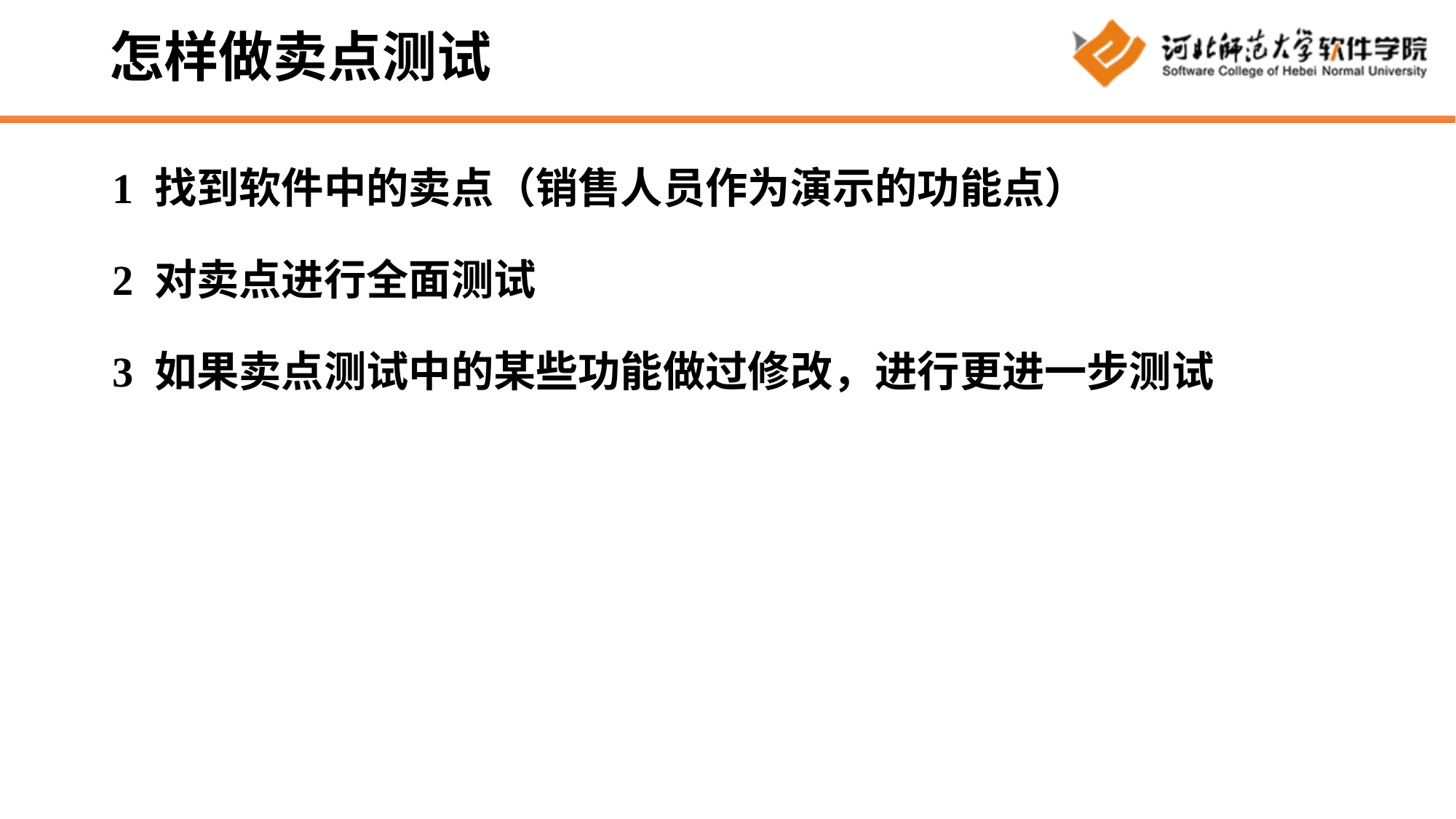

# 怎样做卖点测试
1 找到软件中的卖点（销售人员作为演示的功能点）
2 对卖点进行全面测试
3 如果卖点测试中的某些功能做过修改，进行更进一步测试